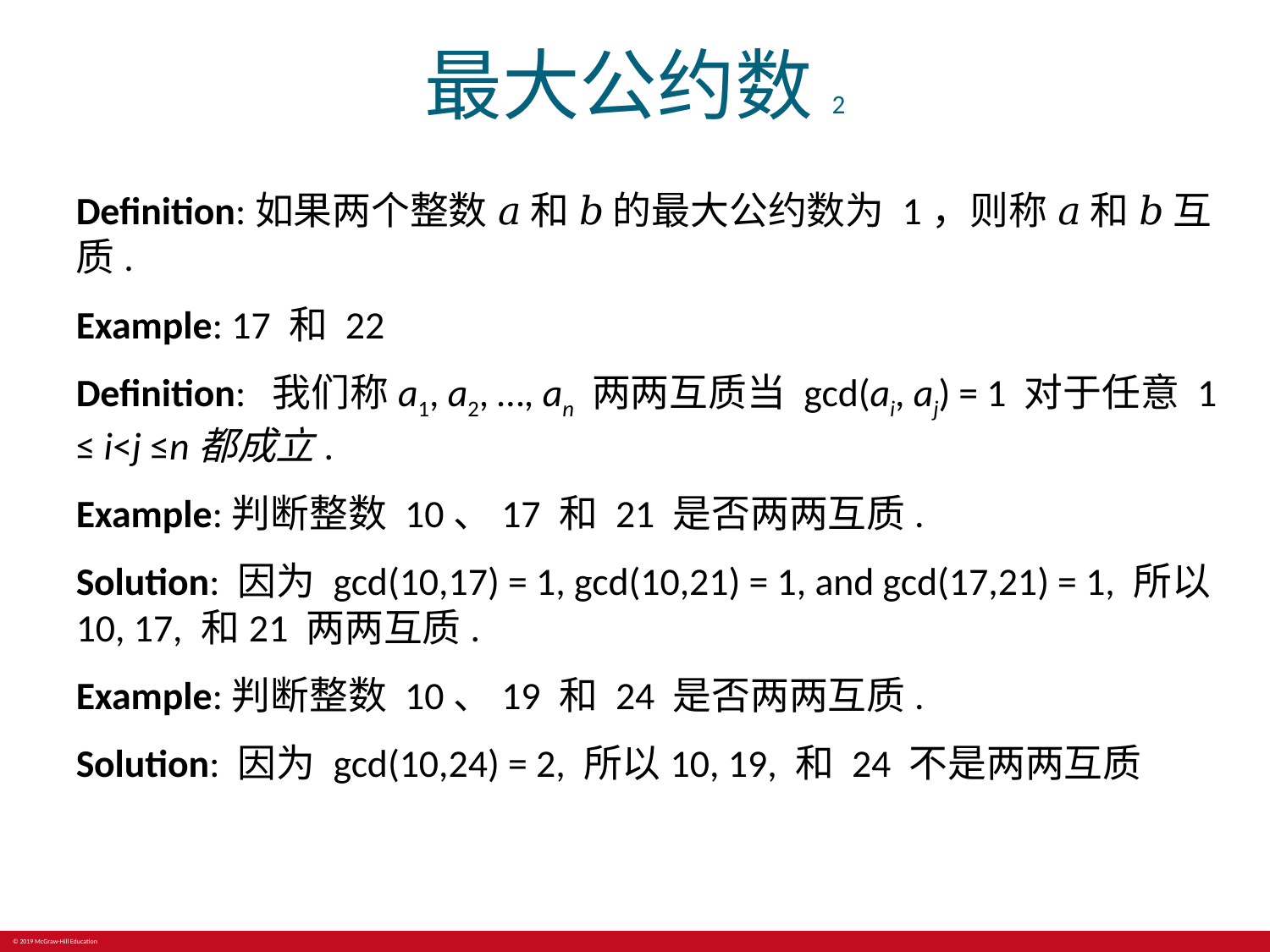

# 最大公约数2
Definition:如果两个整数 𝑎 和 𝑏 的最大公约数为 1，则称 𝑎 和 𝑏 互质.
Example: 17 和 22
Definition:  我们称a1, a2, …, an 两两互质当 gcd(ai, aj) = 1 对于任意 1 ≤ i<j ≤n都成立.
Example:判断整数 10、17 和 21 是否两两互质.
Solution: 因为 gcd(10,17) = 1, gcd(10,21) = 1, and gcd(17,21) = 1, 所以10, 17, 和21 两两互质.
Example:判断整数 10、19 和 24 是否两两互质.
Solution: 因为 gcd(10,24) = 2, 所以10, 19, 和 24 不是两两互质